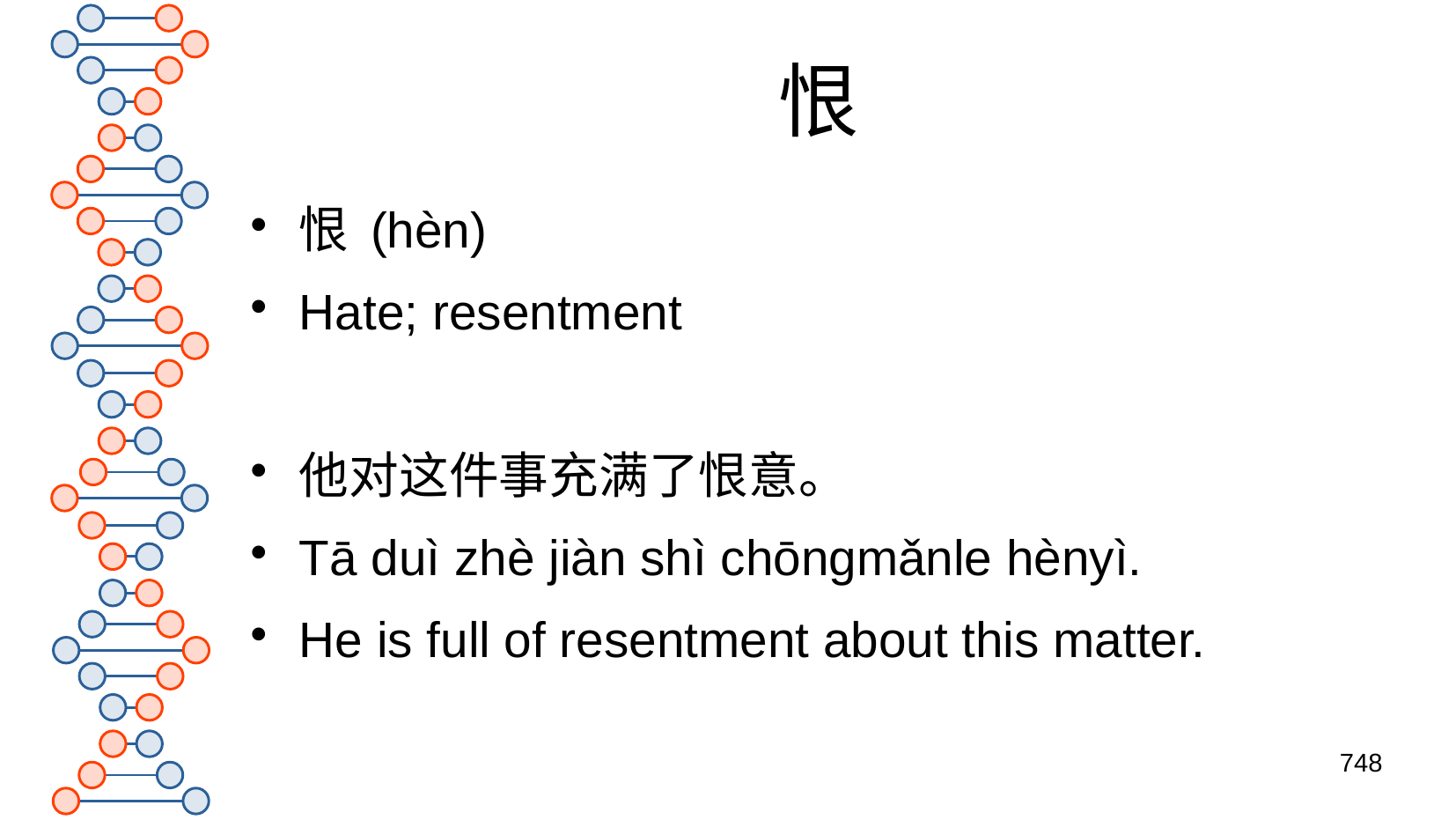

# 恨
恨 (hèn)
Hate; resentment

他对这件事充满了恨意。
Tā duì zhè jiàn shì chōngmǎnle hènyì.
He is full of resentment about this matter.

748